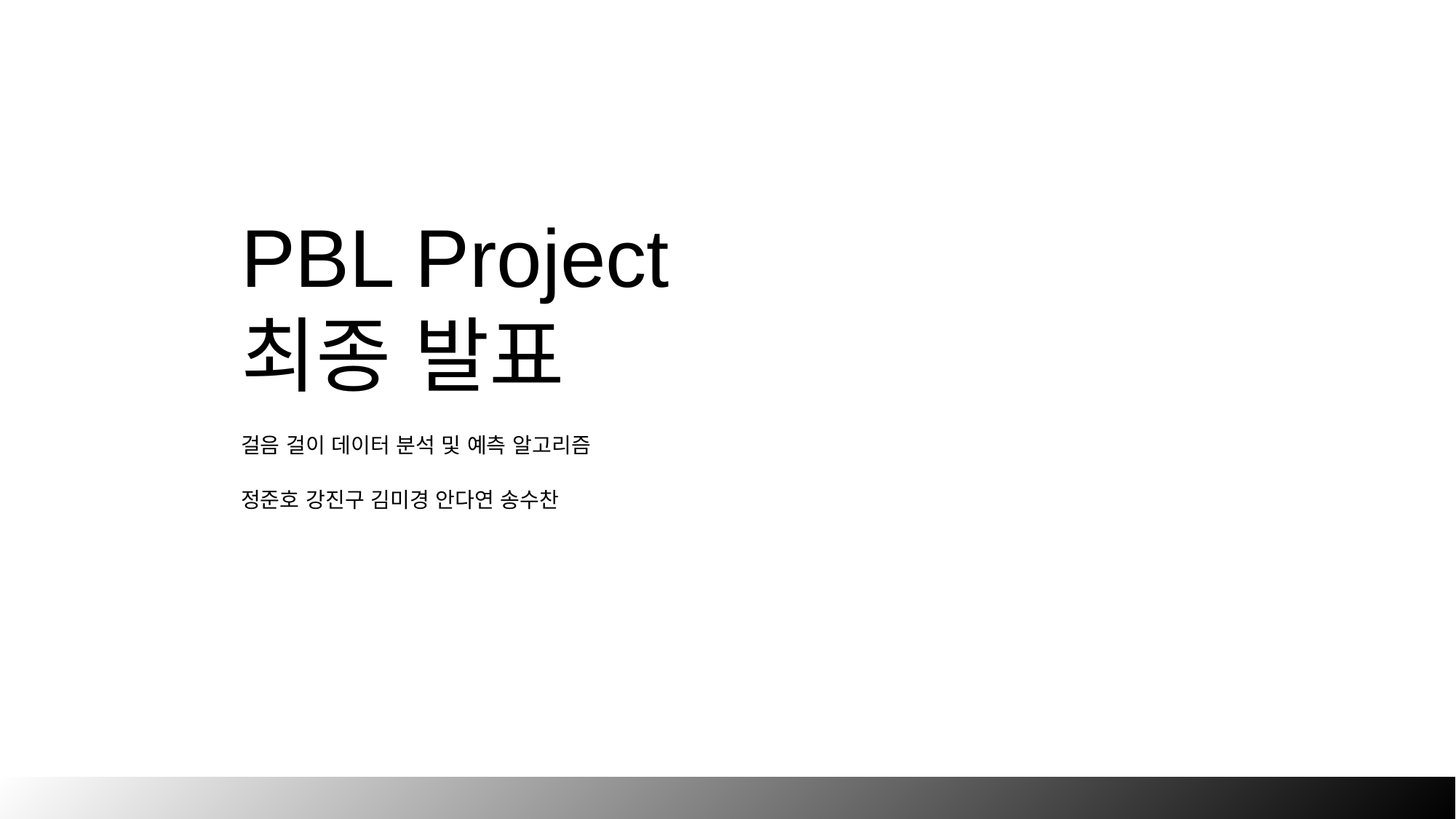

PBL Project
최종 발표
걸음 걸이 데이터 분석 및 예측 알고리즘
정준호 강진구 김미경 안다연 송수찬
1